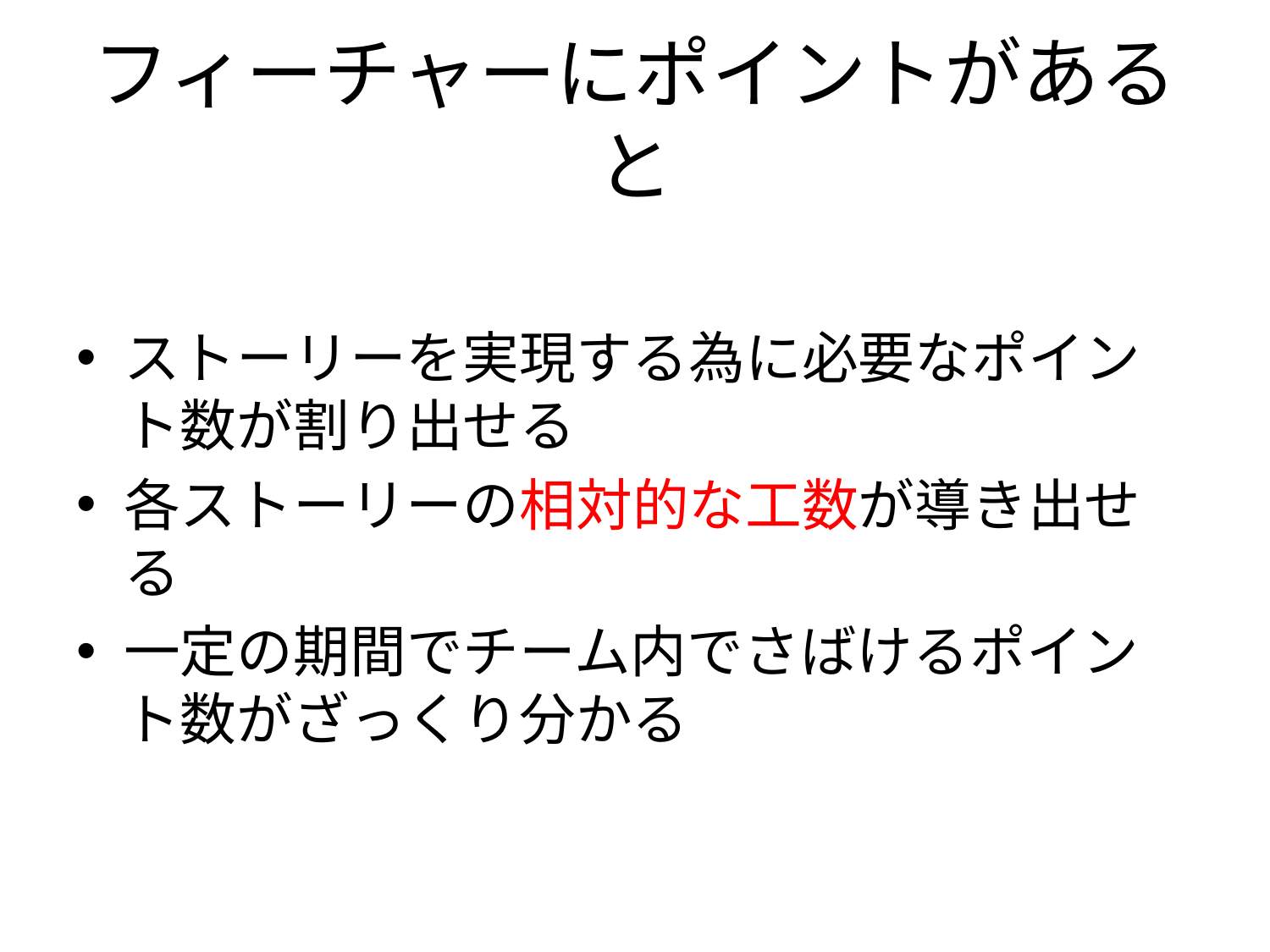

# フィーチャーにポイントがあると
ストーリーを実現する為に必要なポイント数が割り出せる
各ストーリーの相対的な工数が導き出せる
一定の期間でチーム内でさばけるポイント数がざっくり分かる